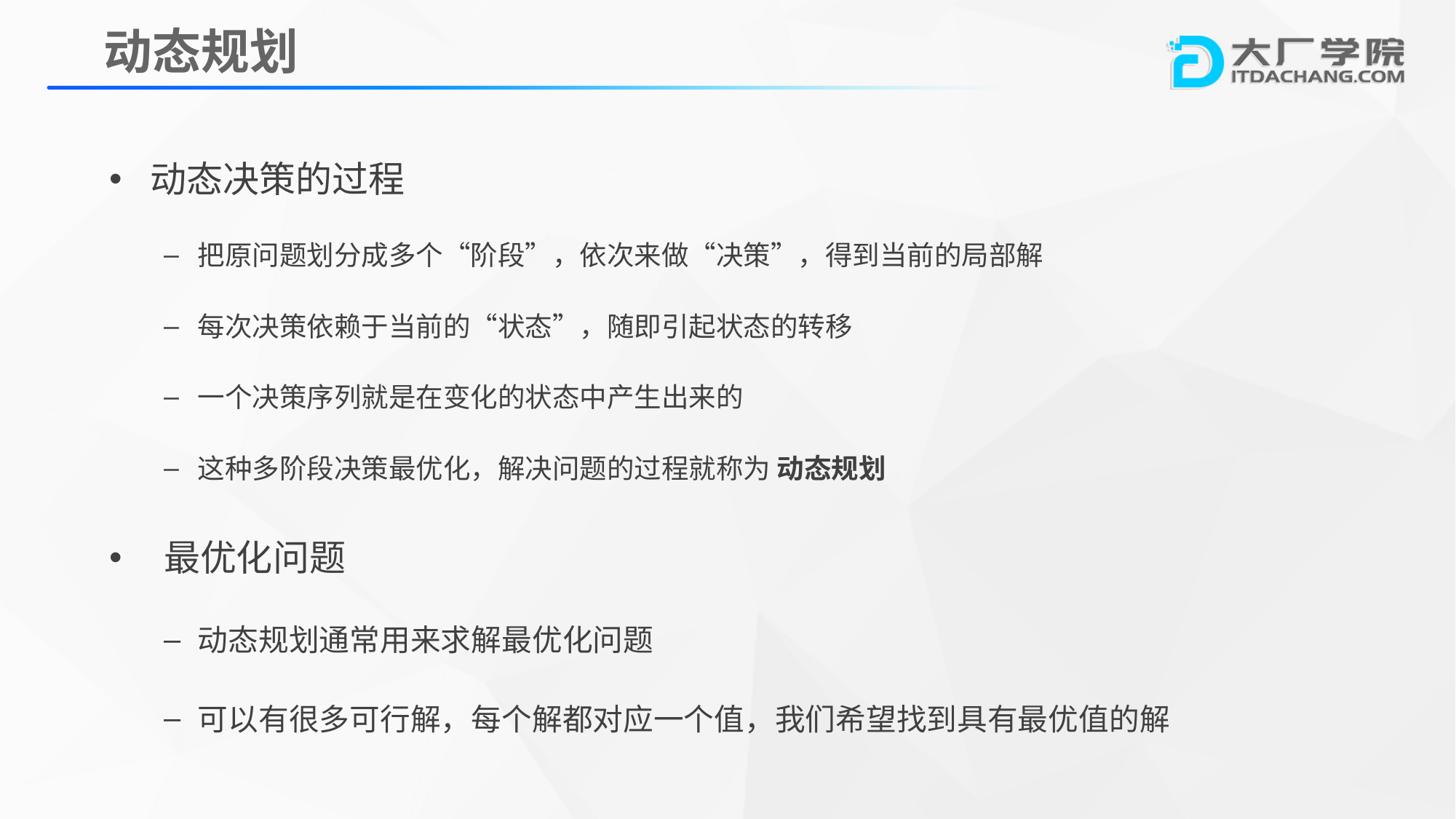

动态规划
动态决策的过程
把原问题划分成多个“阶段”，依次来做“决策”，得到当前的局部解
每次决策依赖于当前的“状态”，随即引起状态的转移
一个决策序列就是在变化的状态中产生出来的
这种多阶段决策最优化，解决问题的过程就称为 动态规划
最优化问题
动态规划通常用来求解最优化问题
可以有很多可行解，每个解都对应一个值，我们希望找到具有最优值的解